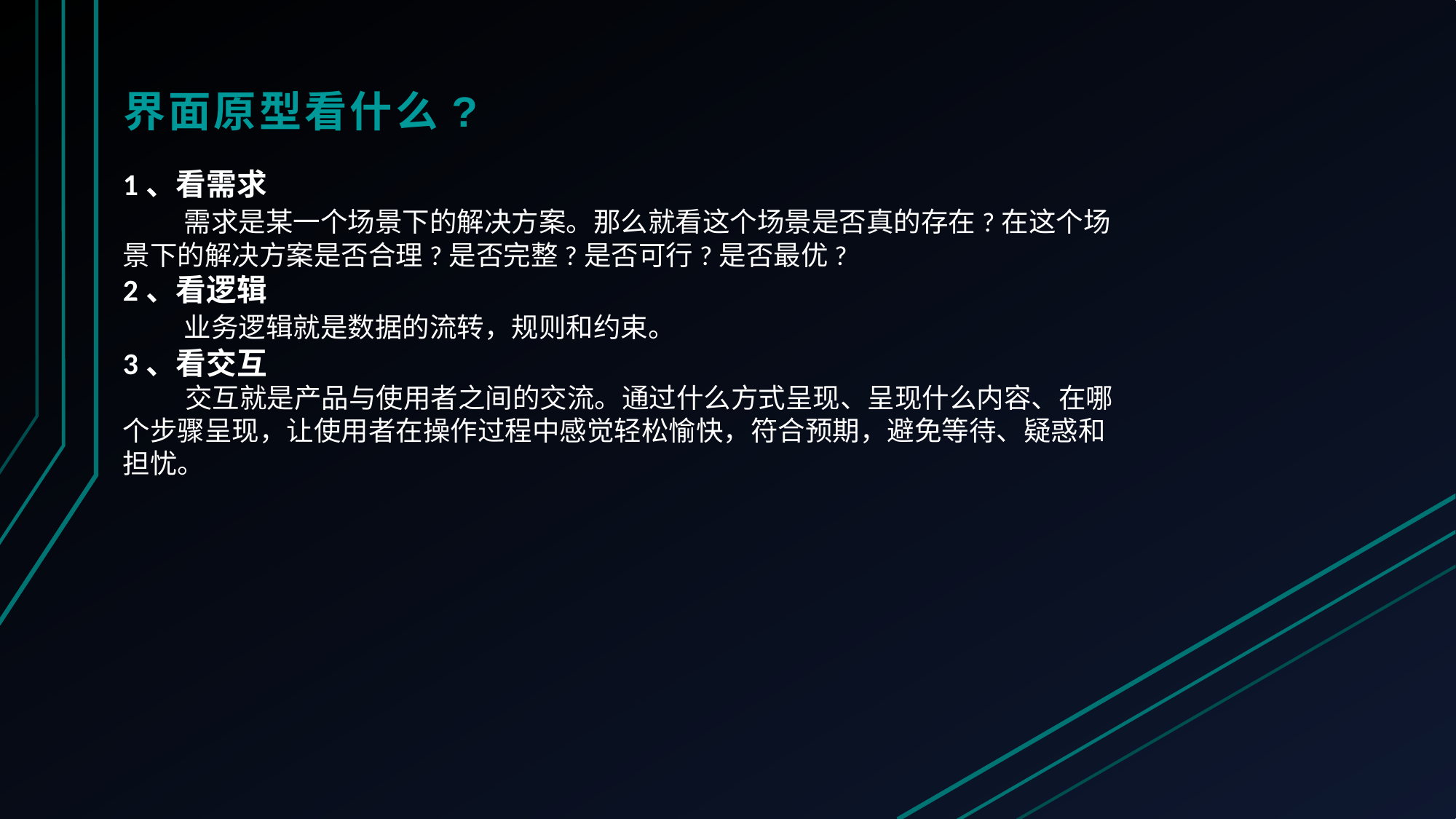

界面原型看什么?
1、看需求
        需求是某一个场景下的解决方案。那么就看这个场景是否真的存在?在这个场景下的解决方案是否合理?是否完整?是否可行?是否最优?
2、看逻辑
        业务逻辑就是数据的流转，规则和约束。
3、看交互
         交互就是产品与使用者之间的交流。通过什么方式呈现、呈现什么内容、在哪个步骤呈现，让使用者在操作过程中感觉轻松愉快，符合预期，避免等待、疑惑和担忧。